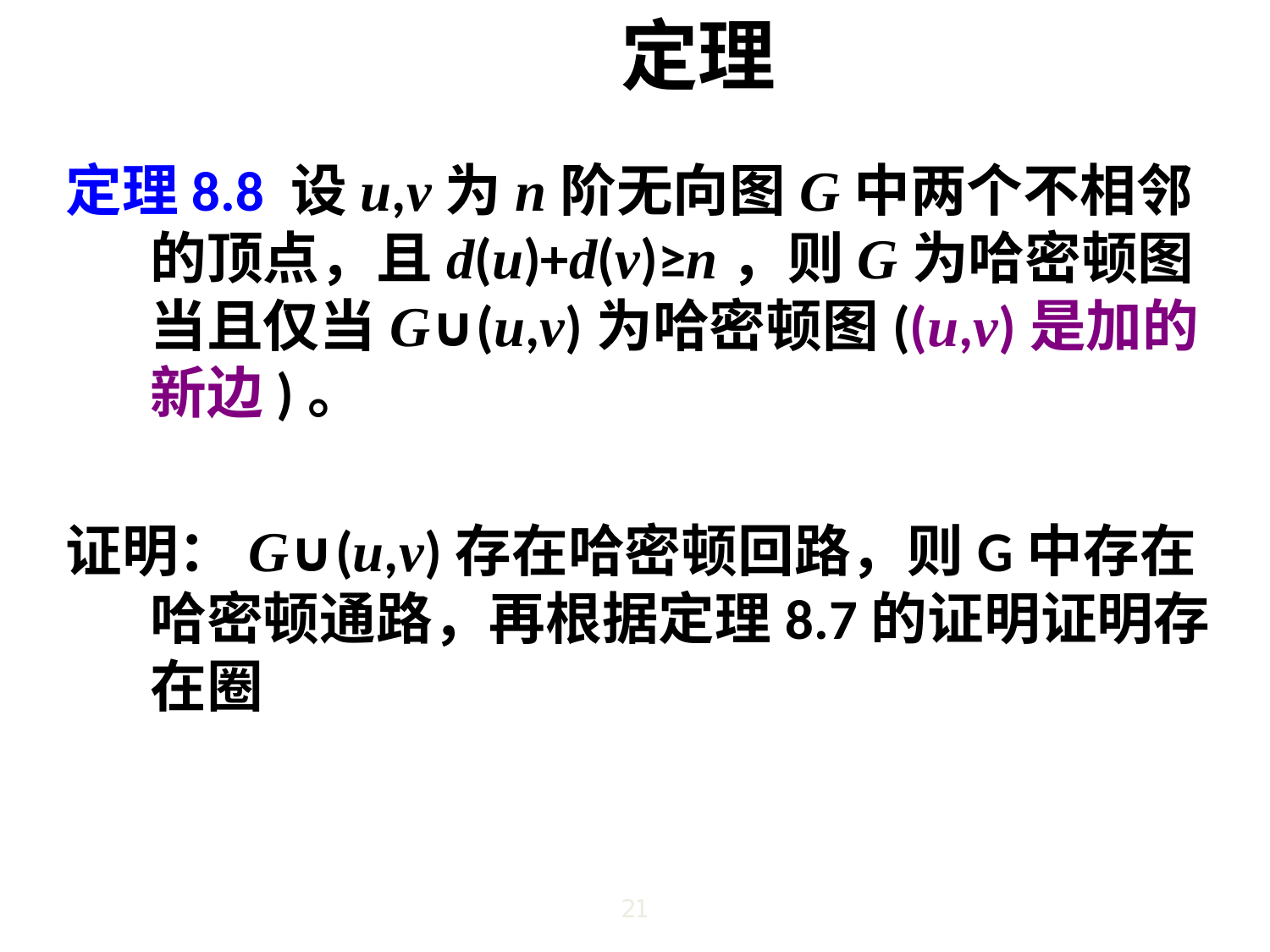

# 定理
定理8.8 设u,v为n阶无向图G中两个不相邻的顶点，且d(u)+d(v)≥n，则G为哈密顿图当且仅当G∪(u,v)为哈密顿图((u,v)是加的新边)。

证明：G∪(u,v)存在哈密顿回路，则G中存在哈密顿通路，再根据定理8.7的证明证明存在圈
21